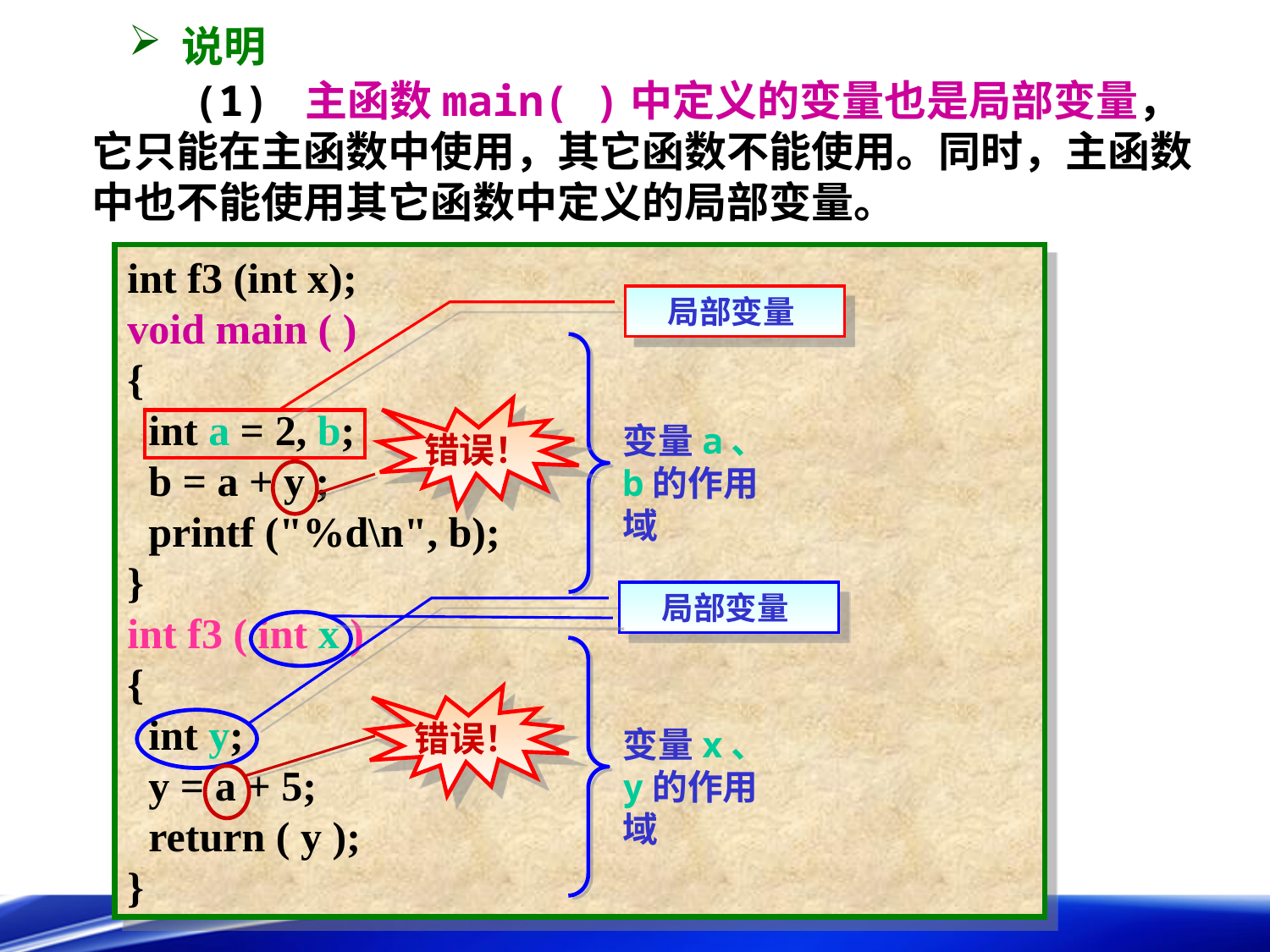

说明
    (1) 主函数main( )中定义的变量也是局部变量，它只能在主函数中使用，其它函数不能使用。同时，主函数中也不能使用其它函数中定义的局部变量。
int f3 (int x);
void main ( )
{
  int a = 2, b;
  b = a + y ;
  printf ("%d\n", b);
}
int f3 ( int x )
{
  int y;
  y = a + 5;
  return ( y );
}
局部变量

变量a、b的作用域
错误！

局部变量

变量x、y的作用域
错误！